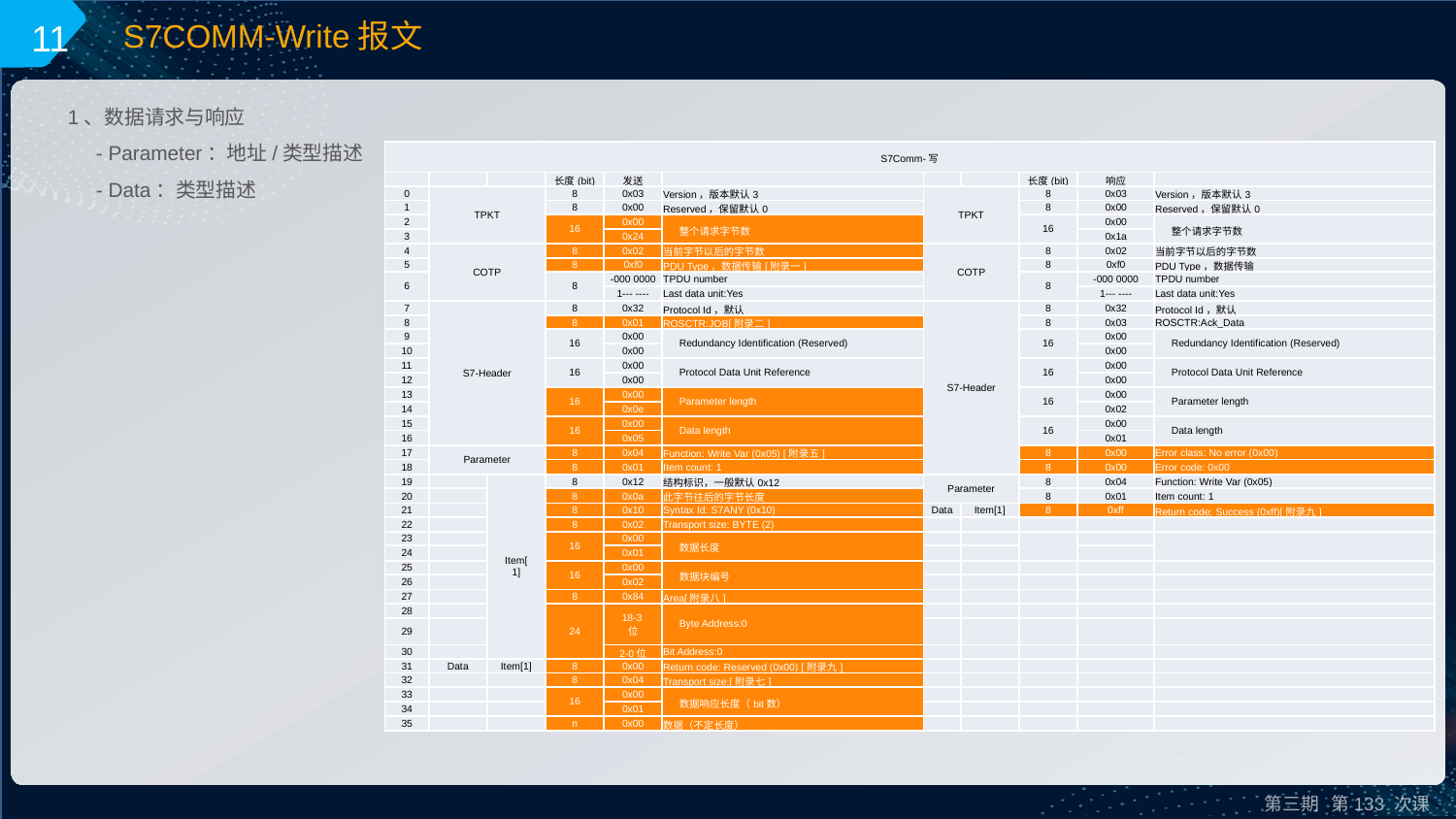

11
S7COMM-Write报文
1、数据请求与响应
     - Parameter：地址/类型描述
     - Data：类型描述

| S7Comm-写 |  |  |  |  |  |  |  |  |  |  |
| --- | --- | --- | --- | --- | --- | --- | --- | --- | --- | --- |
|  |  |  | 长度(bit) | 发送 |  |  |  | 长度(bit) | 响应 |  |
| 0 | TPKT |  | 8 | 0x03 | Version，版本默认3 | TPKT |  | 8 | 0x03 | Version，版本默认3 |
| 1 |  |  | 8 | 0x00 | Reserved，保留默认0 |  |  | 8 | 0x00 | Reserved，保留默认0 |
| 2 |  |  | 16 | 0x00 | 整个请求字节数 |  |  | 16 | 0x00 | 整个请求字节数 |
| 3 |  |  |  | 0x24 |  |  |  |  | 0x1a |  |
| 4 | COTP |  | 8 | 0x02 | 当前字节以后的字节数 | COTP |  | 8 | 0x02 | 当前字节以后的字节数 |
| 5 |  |  | 8 | 0xf0 | PDU Type，数据传输[附录一] |  |  | 8 | 0xf0 | PDU Type，数据传输 |
| 6 |  |  | 8 | -000 0000 | TPDU number |  |  | 8 | -000 0000 | TPDU number |
|  |  |  |  | 1--- ---- | Last data unit:Yes |  |  |  | 1--- ---- | Last data unit:Yes |
| 7 | S7-Header |  | 8 | 0x32 | Protocol Id，默认 | S7-Header |  | 8 | 0x32 | Protocol Id，默认 |
| 8 |  |  | 8 | 0x01 | ROSCTR:JOB[附录二] |  |  | 8 | 0x03 | ROSCTR:Ack\_Data |
| 9 |  |  | 16 | 0x00 | Redundancy Identification (Reserved) |  |  | 16 | 0x00 | Redundancy Identification (Reserved) |
| 10 |  |  |  | 0x00 |  |  |  |  | 0x00 |  |
| 11 |  |  | 16 | 0x00 | Protocol Data Unit Reference |  |  | 16 | 0x00 | Protocol Data Unit Reference |
| 12 |  |  |  | 0x00 |  |  |  |  | 0x00 |  |
| 13 |  |  | 16 | 0x00 | Parameter length |  |  | 16 | 0x00 | Parameter length |
| 14 |  |  |  | 0x0e |  |  |  |  | 0x02 |  |
| 15 |  |  | 16 | 0x00 | Data length |  |  | 16 | 0x00 | Data length |
| 16 |  |  |  | 0x05 |  |  |  |  | 0x01 |  |
| 17 | Parameter |  | 8 | 0x04 | Function: Write Var (0x05) [附录五] |  |  | 8 | 0x00 | Error class: No error (0x00) |
| 18 |  |  | 8 | 0x01 | Item count: 1 |  |  | 8 | 0x00 | Error code: 0x00 |
| 19 |  | Item[1] | 8 | 0x12 | 结构标识，一般默认0x12 | Parameter |  | 8 | 0x04 | Function: Write Var (0x05) |
| 20 |  |  | 8 | 0x0a | 此字节往后的字节长度 |  |  | 8 | 0x01 | Item count: 1 |
| 21 |  |  | 8 | 0x10 | Syntax Id: S7ANY (0x10) | Data | Item[1] | 8 | 0xff | Return code: Success (0xff)[附录九] |
| 22 |  |  | 8 | 0x02 | Transport size: BYTE (2) |  |  |  |  |  |
| 23 |  |  | 16 | 0x00 | 数据长度 |  |  |  |  |  |
| 24 |  |  |  | 0x01 |  |  |  |  |  |  |
| 25 |  |  | 16 | 0x00 | 数据块编号 |  |  |  |  |  |
| 26 |  |  |  | 0x02 |  |  |  |  |  |  |
| 27 |  |  | 8 | 0x84 | Area[附录八] |  |  |  |  |  |
| 28 |  |  | 24 | 18-3位 | Byte Address:0 |  |  |  |  |  |
| 29 |  |  |  |  |  |  |  |  |  |  |
| 30 |  |  |  | 2-0位 | Bit Address:0 |  |  |  |  |  |
| 31 | Data | Item[1] | 8 | 0x00 | Return code: Reserved (0x00) [附录九] |  |  |  |  |  |
| 32 |  |  | 8 | 0x04 | Transport size:[附录七] |  |  |  |  |  |
| 33 |  |  | 16 | 0x00 | 数据响应长度（bit数） |  |  |  |  |  |
| 34 |  |  |  | 0x01 |  |  |  |  |  |  |
| 35 |  |  | n | 0x00 | 数据（不定长度） |  |  |  |  |  |